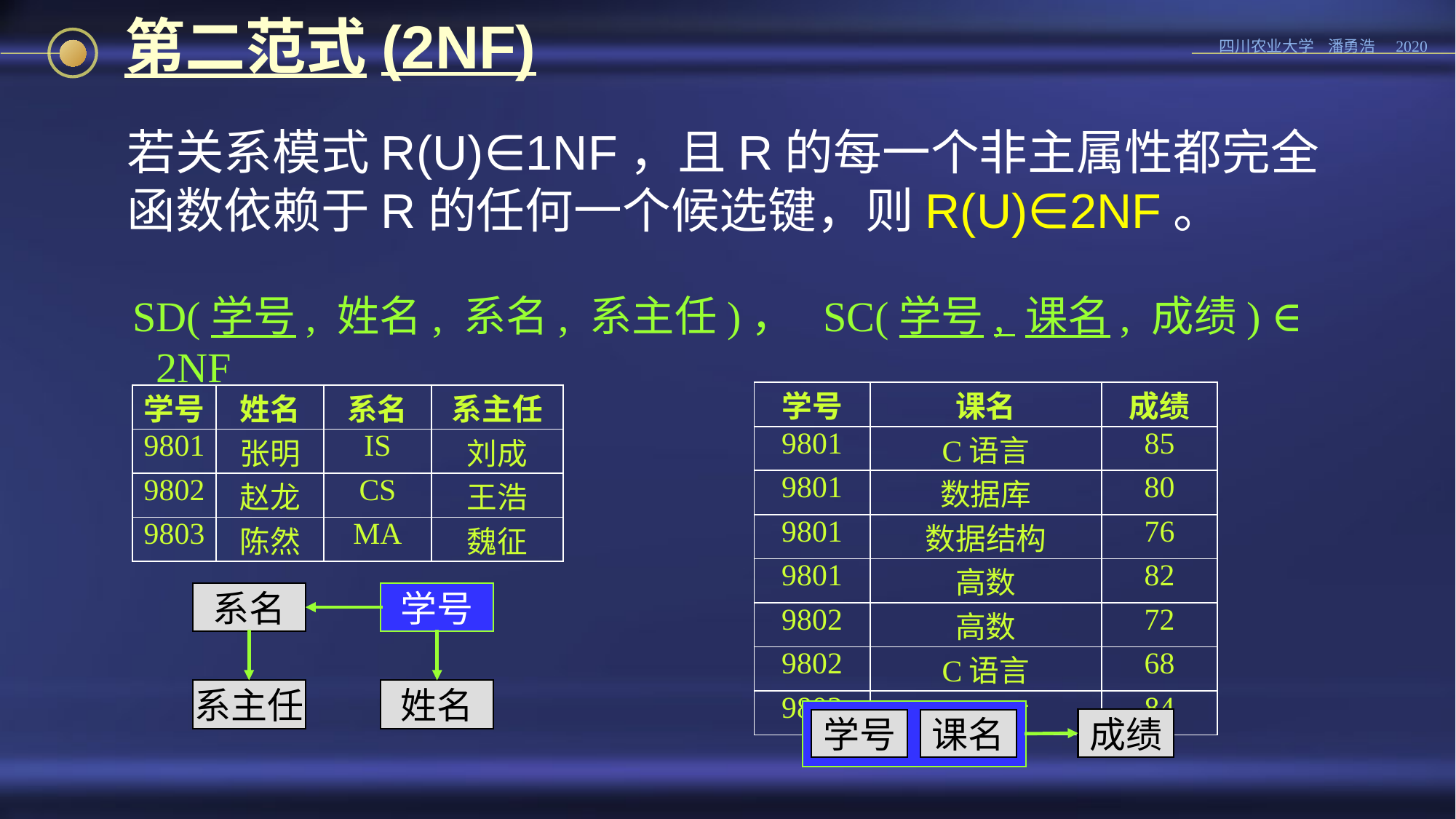

# 第二范式(2NF)
若关系模式R(U)∈1NF，且R的每一个非主属性都完全函数依赖于R的任何一个候选键，则R(U)∈2NF。
SD(学号, 姓名, 系名, 系主任)，  SC(学号, 课名, 成绩) ∈ 2NF
| 学号 | 课名 | 成绩 |
| --- | --- | --- |
| 9801 | C语言 | 85 |
| 9801 | 数据库 | 80 |
| 9801 | 数据结构 | 76 |
| 9801 | 高数 | 82 |
| 9802 | 高数 | 72 |
| 9802 | C语言 | 68 |
| 9803 | C语言 | 84 |
| 学号 | 姓名 | 系名 | 系主任 |
| --- | --- | --- | --- |
| 9801 | 张明 | IS | 刘成 |
| 9802 | 赵龙 | CS | 王浩 |
| 9803 | 陈然 | MA | 魏征 |
系名
学号
系主任
姓名

成绩
学号
课名